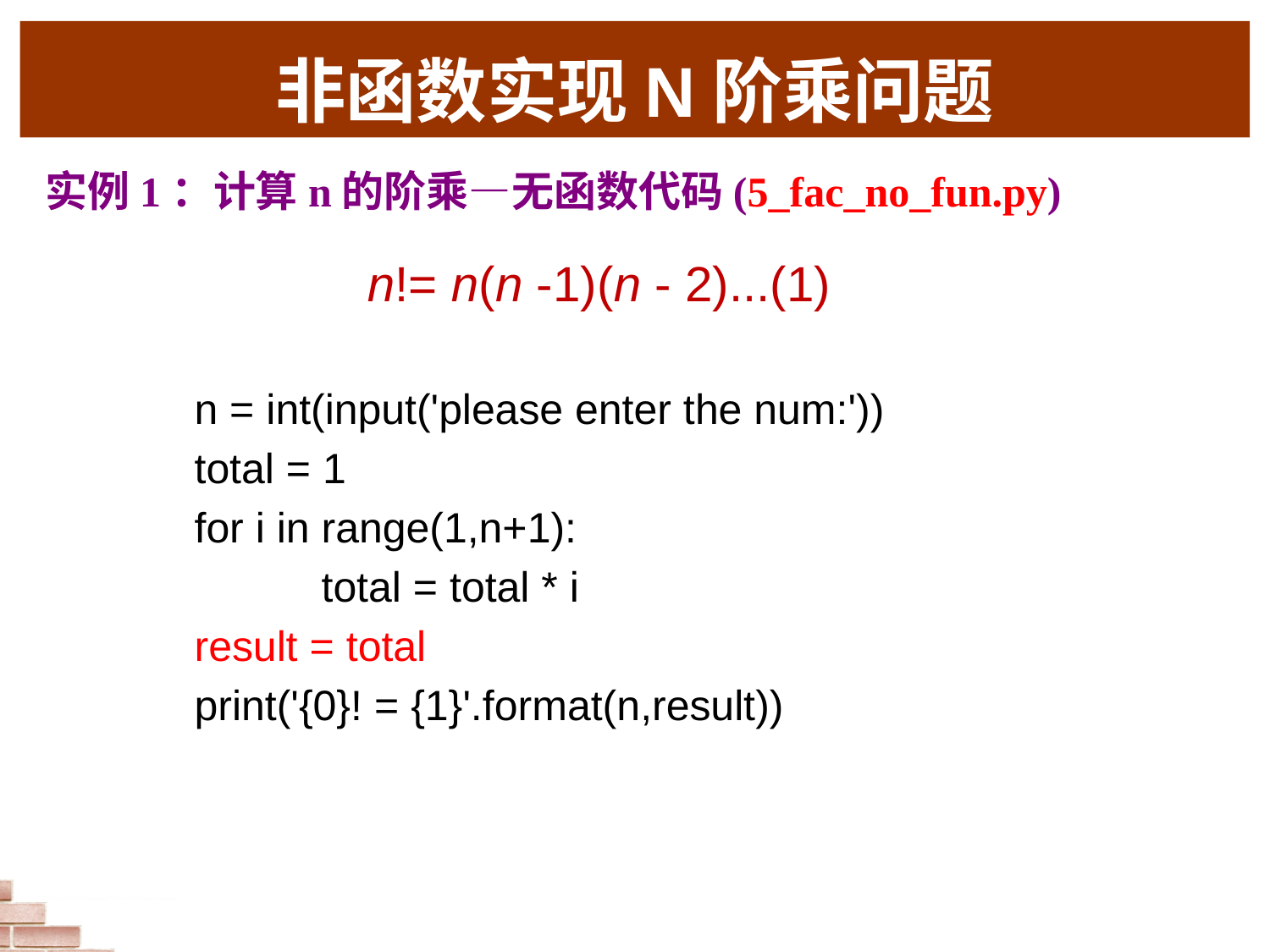

非函数实现N阶乘问题
实例1：计算n的阶乘—无函数代码(5_fac_no_fun.py)
n!= n(n -1)(n - 2)...(1)
	n = int(input('please enter the num:'))
	total = 1
	for i in range(1,n+1):
		total = total * i
	result = total
	print('{0}! = {1}'.format(n,result))